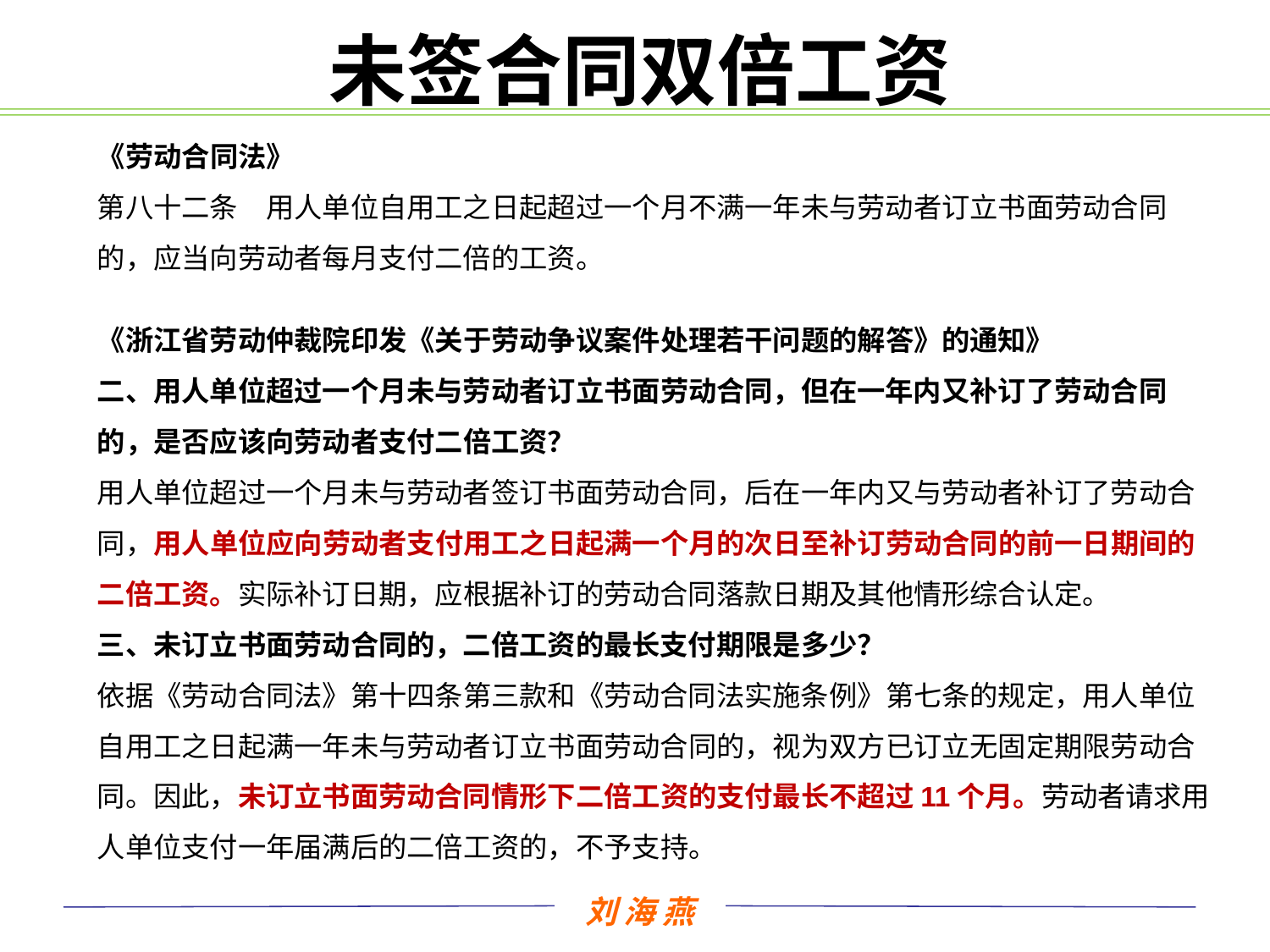

# 未签合同双倍工资
《劳动合同法》
第八十二条　用人单位自用工之日起超过一个月不满一年未与劳动者订立书面劳动合同的，应当向劳动者每月支付二倍的工资。
《浙江省劳动仲裁院印发《关于劳动争议案件处理若干问题的解答》的通知》
二、用人单位超过一个月未与劳动者订立书面劳动合同，但在一年内又补订了劳动合同的，是否应该向劳动者支付二倍工资？
用人单位超过一个月未与劳动者签订书面劳动合同，后在一年内又与劳动者补订了劳动合同，用人单位应向劳动者支付用工之日起满一个月的次日至补订劳动合同的前一日期间的二倍工资。实际补订日期，应根据补订的劳动合同落款日期及其他情形综合认定。
三、未订立书面劳动合同的，二倍工资的最长支付期限是多少？
依据《劳动合同法》第十四条第三款和《劳动合同法实施条例》第七条的规定，用人单位自用工之日起满一年未与劳动者订立书面劳动合同的，视为双方已订立无固定期限劳动合同。因此，未订立书面劳动合同情形下二倍工资的支付最长不超过11个月。劳动者请求用人单位支付一年届满后的二倍工资的，不予支持。